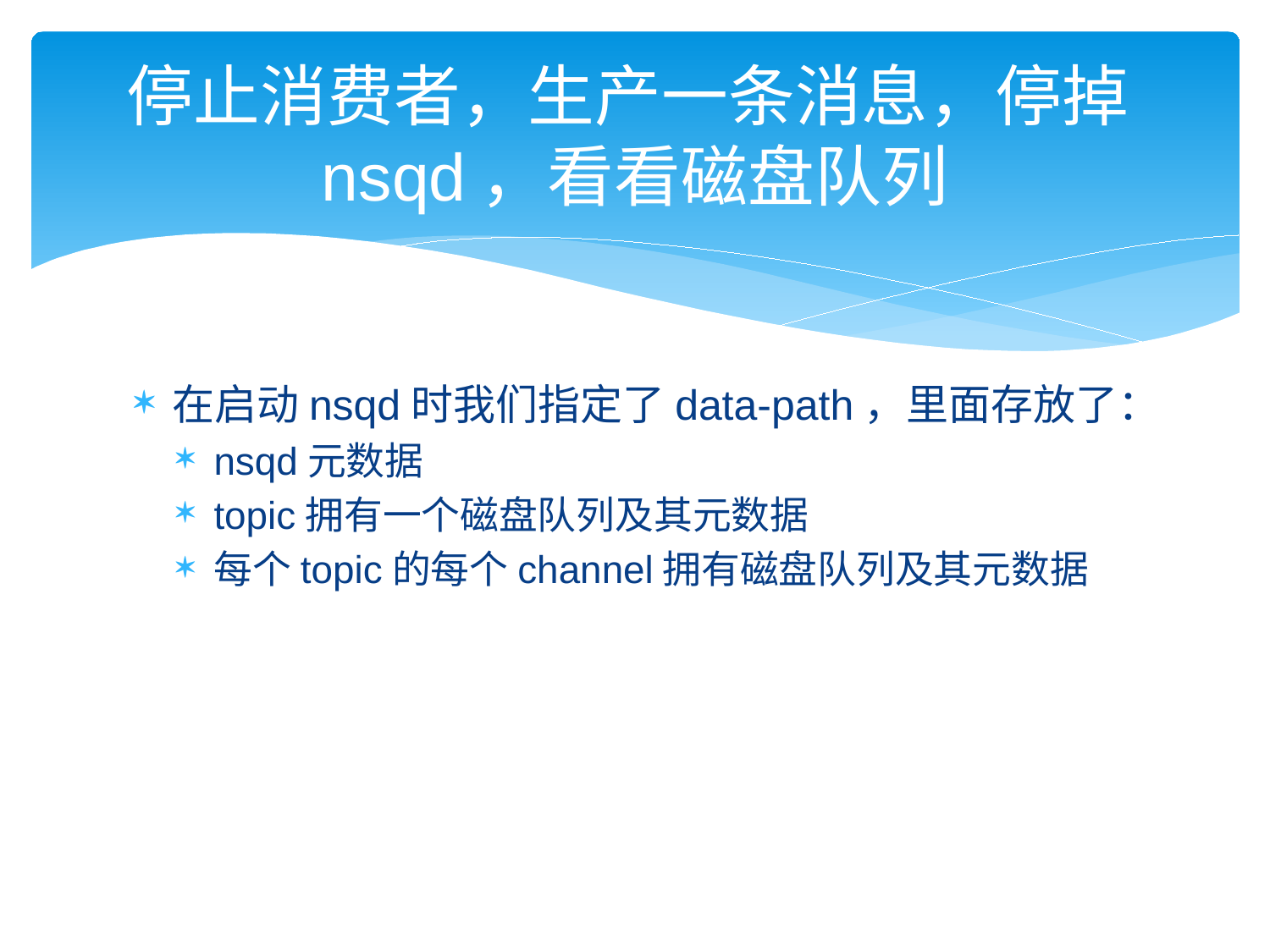

# 停止消费者，生产一条消息，停掉nsqd，看看磁盘队列
在启动nsqd时我们指定了data-path，里面存放了：
nsqd元数据
topic拥有一个磁盘队列及其元数据
每个topic的每个channel拥有磁盘队列及其元数据